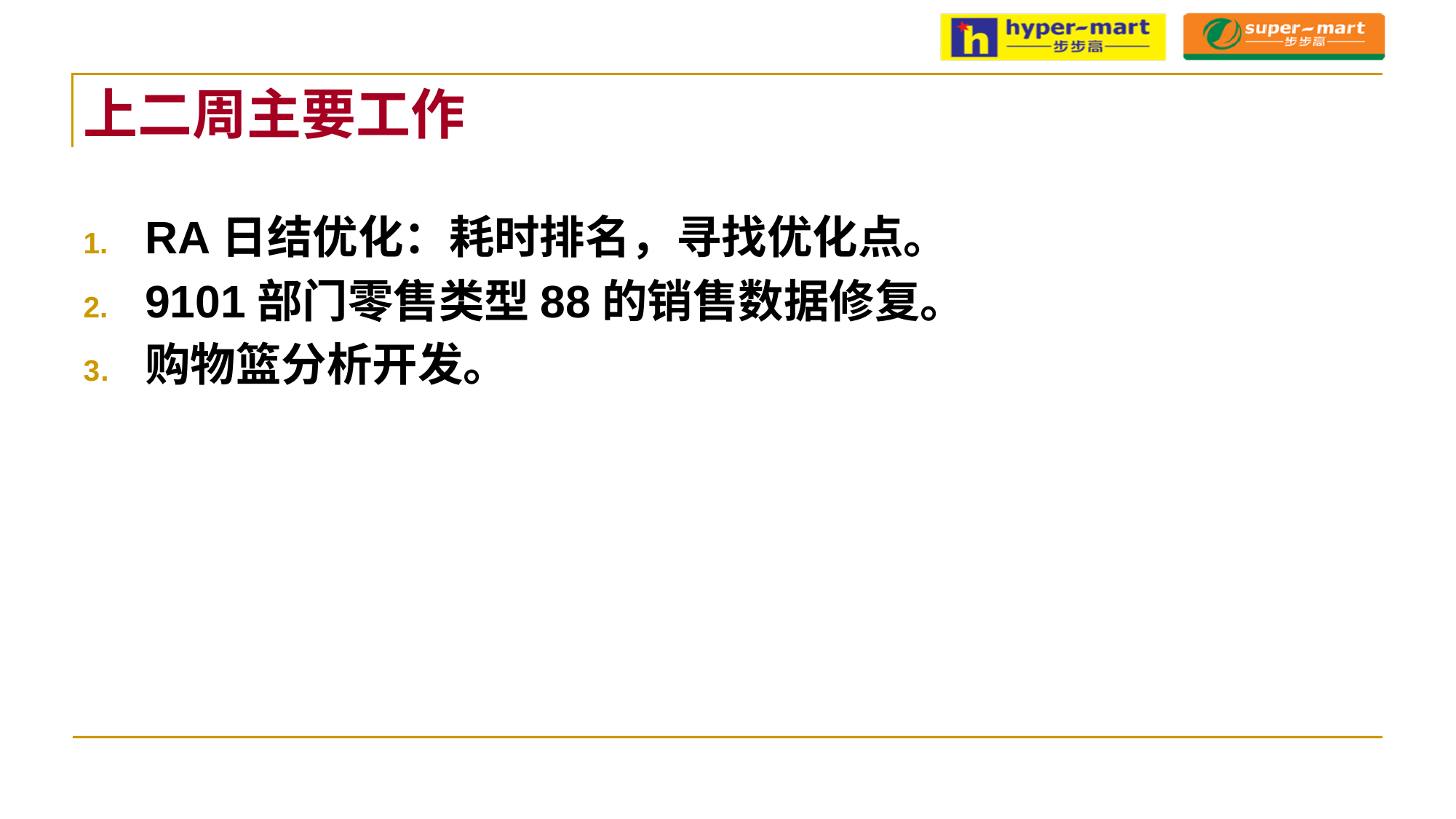

# 上二周主要工作
RA日结优化：耗时排名，寻找优化点。
9101部门零售类型88的销售数据修复。
购物篮分析开发。